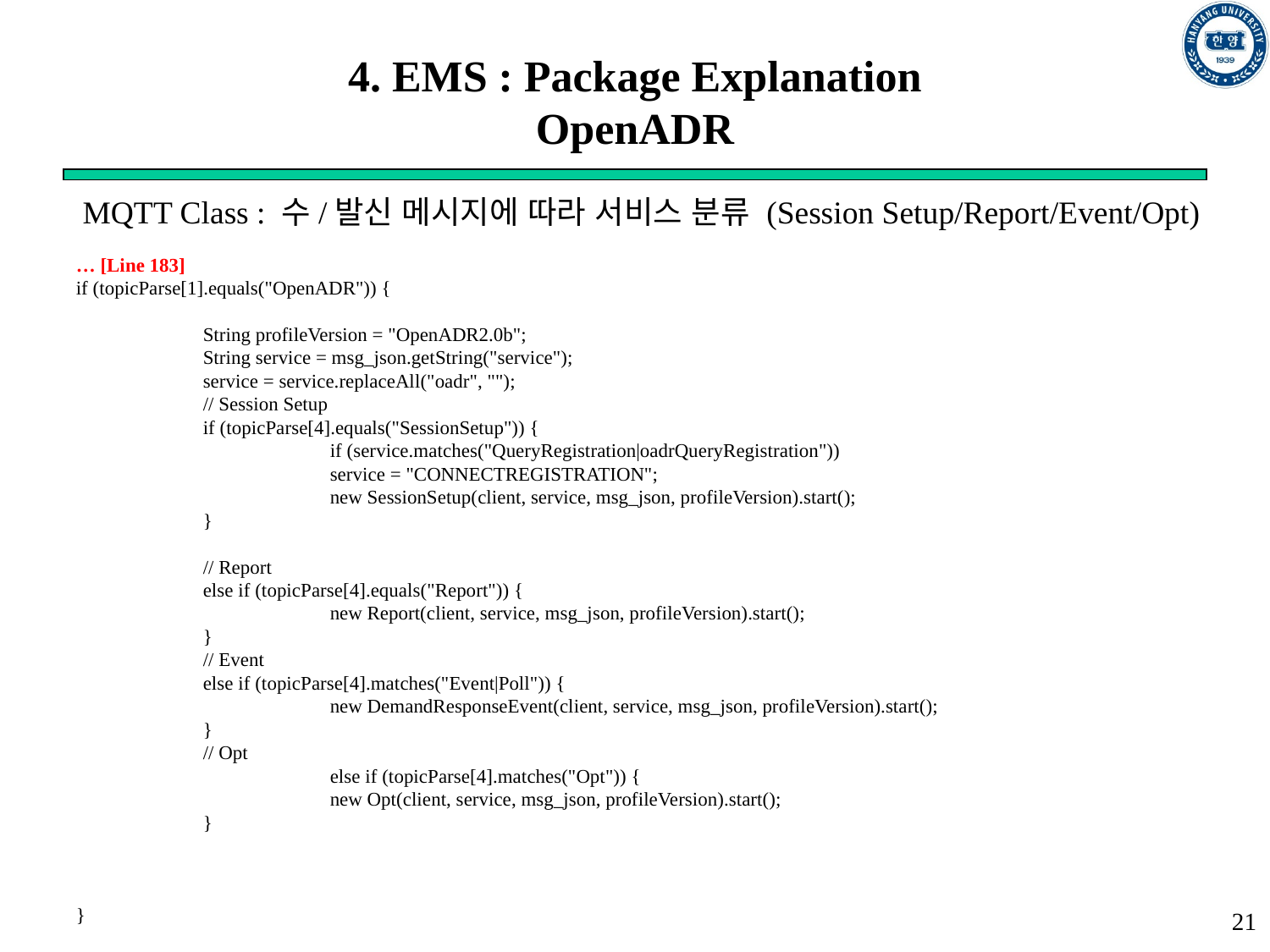

# 4. EMS : Package Explanation OpenADR
MQTT Class : 수/발신 메시지에 따라 서비스 분류 (Session Setup/Report/Event/Opt)
… [Line 183]
if (topicParse[1].equals("OpenADR")) {

	String profileVersion = "OpenADR2.0b";
	String service = msg_json.getString("service");
	service = service.replaceAll("oadr", "");
	// Session Setup
	if (topicParse[4].equals("SessionSetup")) {
		if (service.matches("QueryRegistration|oadrQueryRegistration"))
		service = "CONNECTREGISTRATION";
		new SessionSetup(client, service, msg_json, profileVersion).start();
	}

	// Report
	else if (topicParse[4].equals("Report")) {
		new Report(client, service, msg_json, profileVersion).start();
	}
	// Event
	else if (topicParse[4].matches("Event|Poll")) {
		new DemandResponseEvent(client, service, msg_json, profileVersion).start();
	}
	// Opt
		else if (topicParse[4].matches("Opt")) {
		new Opt(client, service, msg_json, profileVersion).start();
	}

}
21